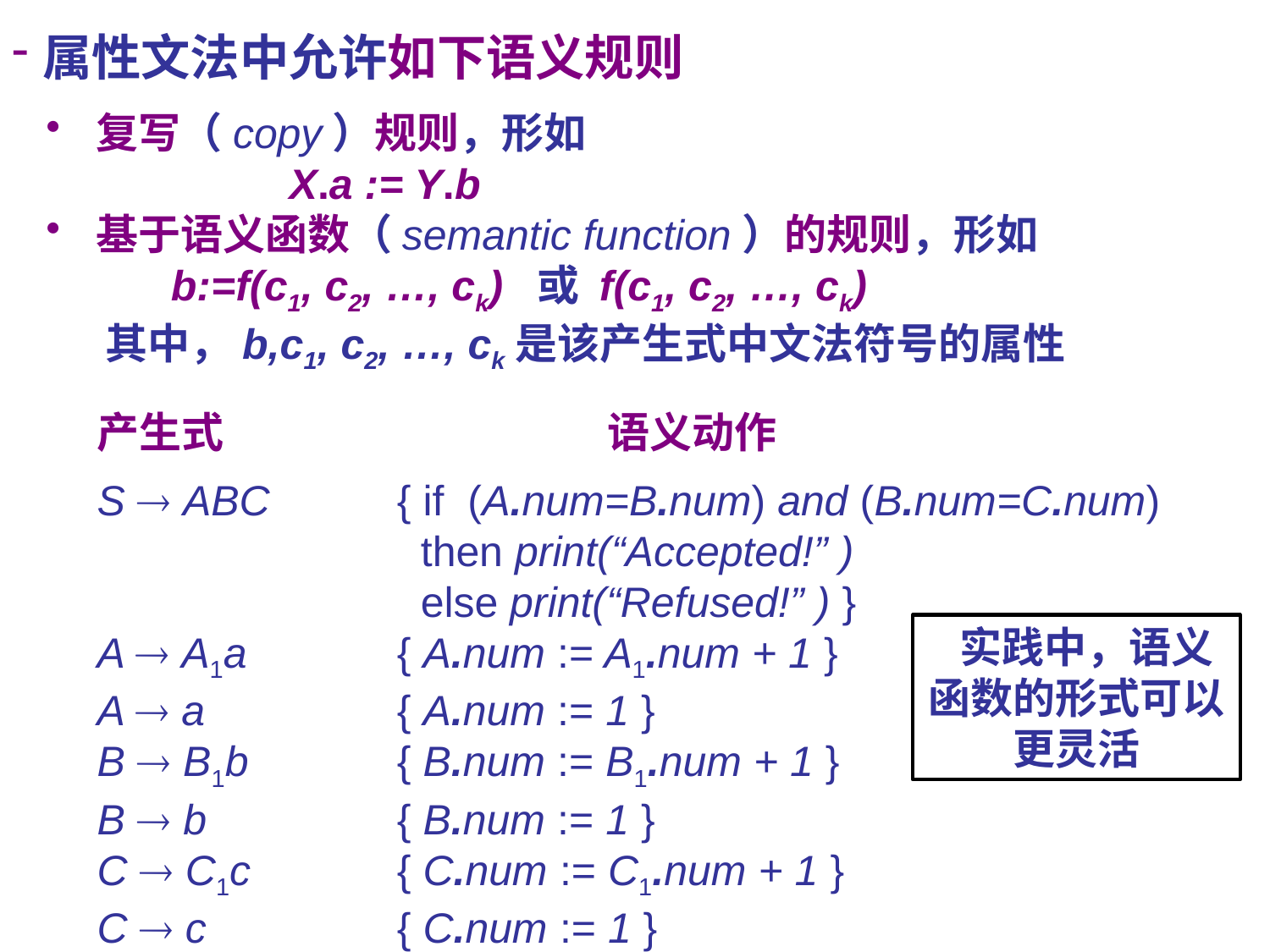

属性文法中允许如下语义规则

 复写（copy）规则，形如
                  X.a := Y.b
 基于语义函数（semantic function）的规则，形如
        b:=f(c1, c2, …, ck)  或 f(c1, c2, …, ck)
  其中，b,c1, c2, …, ck是该产生式中文法符号的属性

产生式

S → ABC

A → A1a
A → a
B → B1b
B → b
C → C1c
C → c
                     语义动作

{ if  (A.num=B.num) and (B.num=C.num)
  then print(“Accepted!” )
  else print(“Refused!” ) }
{ A.num := A1.num + 1 }
{ A.num := 1 }
{ B.num := B1.num + 1 }
{ B.num := 1 }
{ C.num := C1.num + 1 }
{ C.num := 1 }
 实践中，语义函数的形式可以更灵活